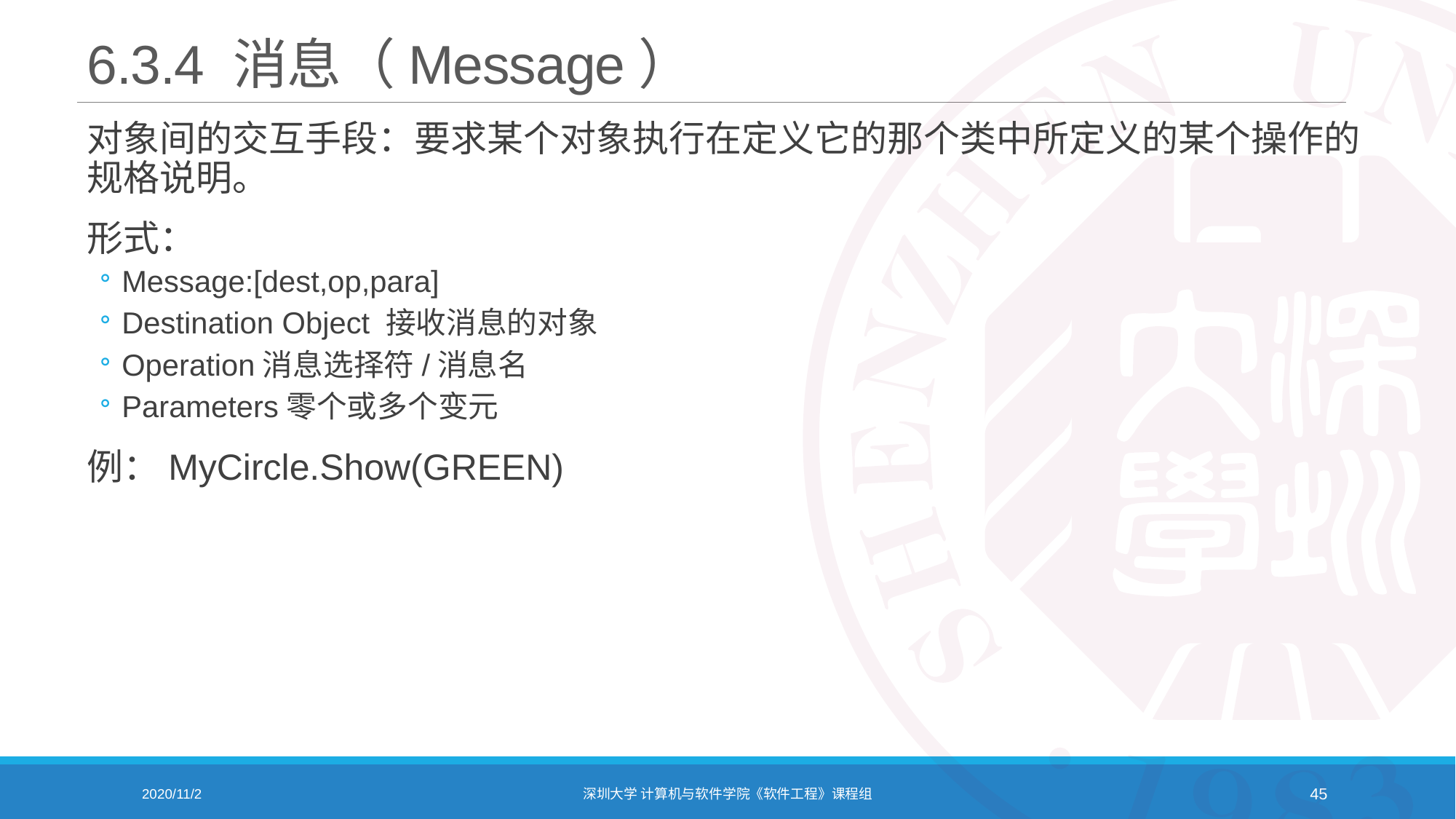

# 6.3.4 消息（Message）
对象间的交互手段：要求某个对象执行在定义它的那个类中所定义的某个操作的规格说明。
形式：
Message:[dest,op,para]
Destination Object 接收消息的对象
Operation消息选择符/消息名
Parameters零个或多个变元
例：MyCircle.Show(GREEN)

2020/11/2
深圳大学 计算机与软件学院《软件工程》课程组
45